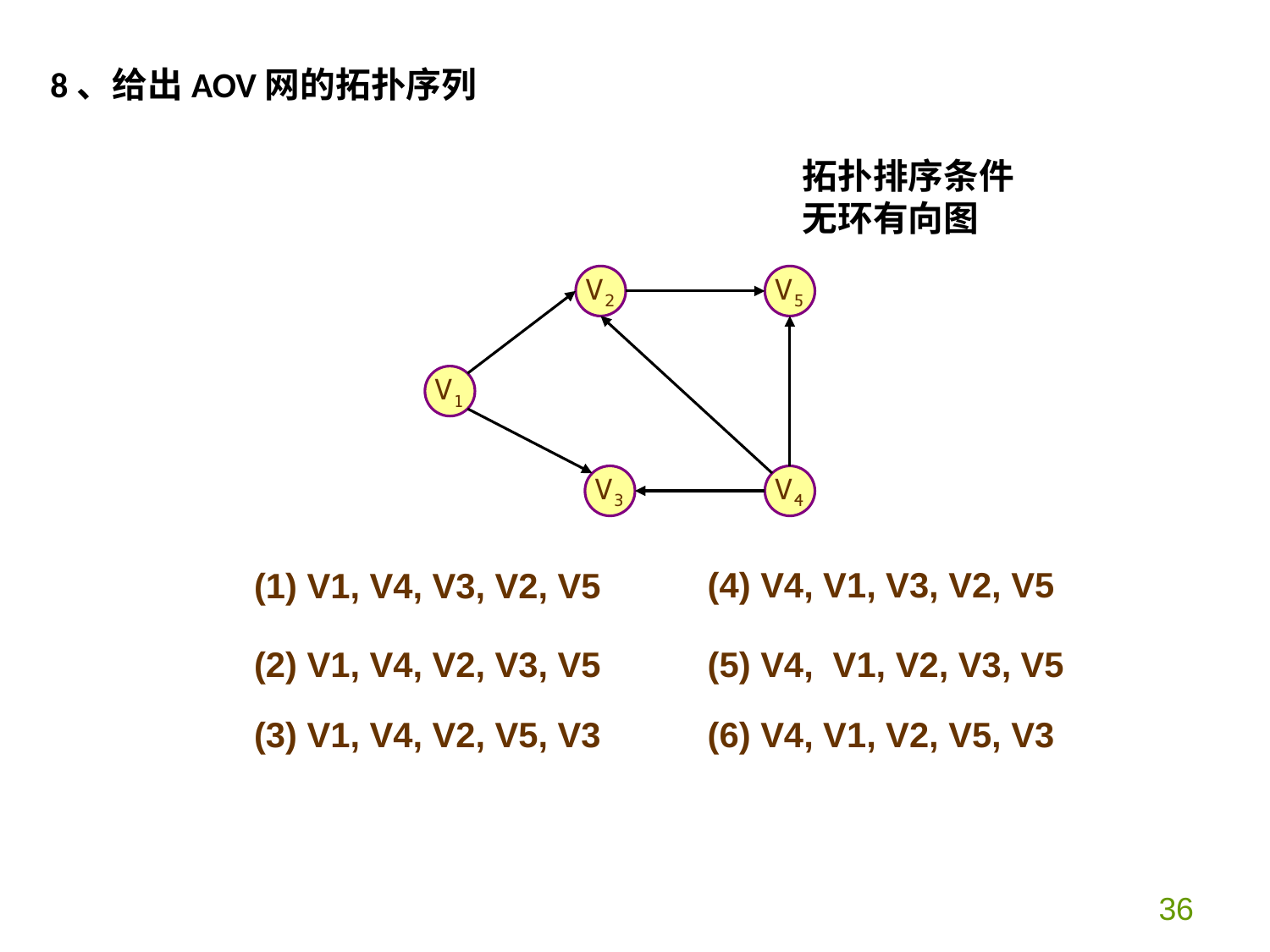

8、给出AOV网的拓扑序列
拓扑排序条件
无环有向图
V2
V5
V1
V3
V4
(4) V4, V1, V3, V2, V5
(1) V1, V4, V3, V2, V5
(2) V1, V4, V2, V3, V5
(5) V4,  V1, V2, V3, V5
(3) V1, V4, V2, V5, V3
(6) V4, V1, V2, V5, V3
36